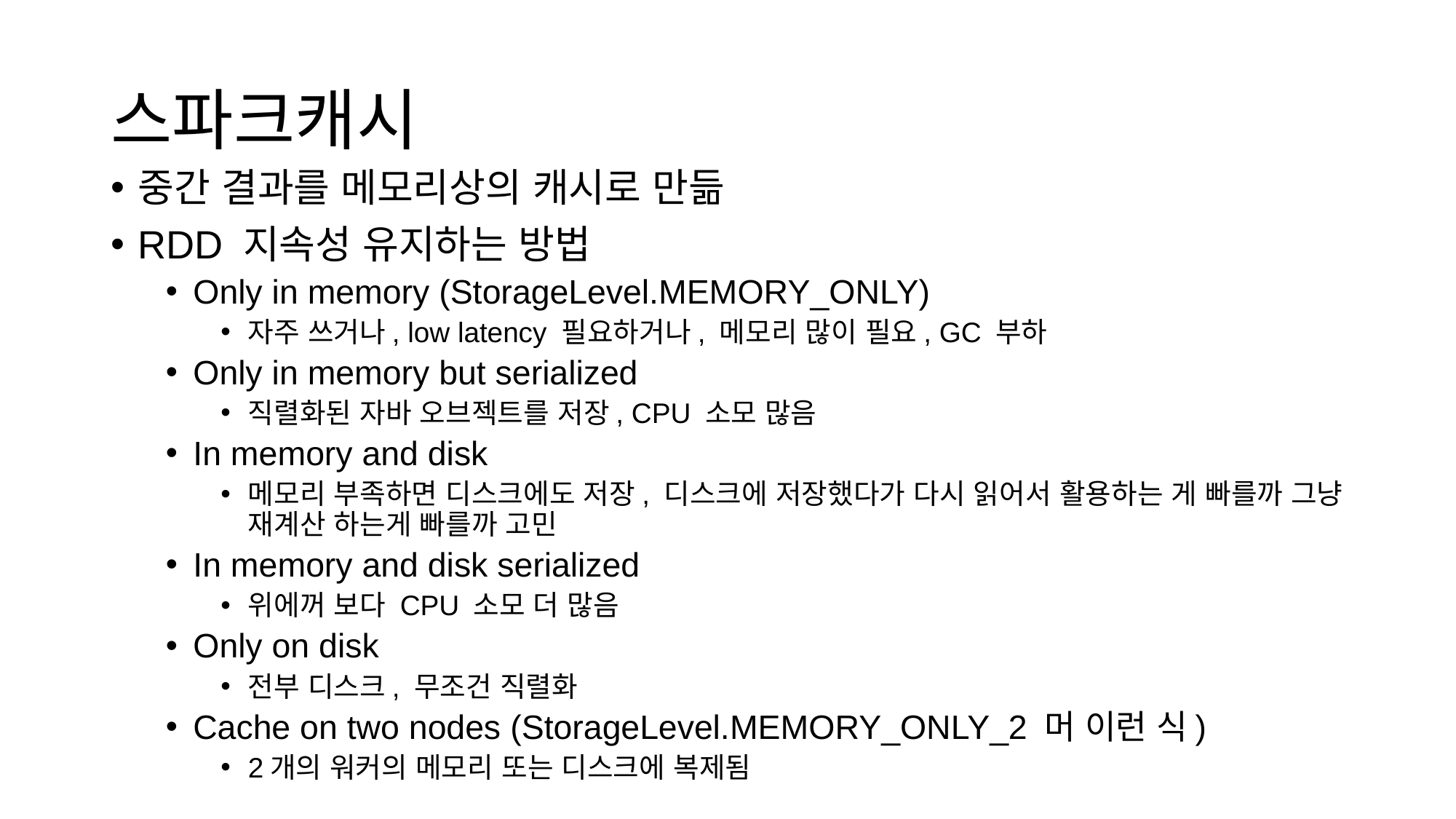

# 스파크캐시
중간 결과를 메모리상의 캐시로 만듦
RDD 지속성 유지하는 방법
Only in memory (StorageLevel.MEMORY_ONLY)
자주 쓰거나, low latency 필요하거나, 메모리 많이 필요, GC 부하
Only in memory but serialized
직렬화된 자바 오브젝트를 저장, CPU 소모 많음
In memory and disk
메모리 부족하면 디스크에도 저장, 디스크에 저장했다가 다시 읽어서 활용하는 게 빠를까 그냥 재계산 하는게 빠를까 고민
In memory and disk serialized
위에꺼 보다 CPU 소모 더 많음
Only on disk
전부 디스크, 무조건 직렬화
Cache on two nodes (StorageLevel.MEMORY_ONLY_2 머 이런 식)
2개의 워커의 메모리 또는 디스크에 복제됨